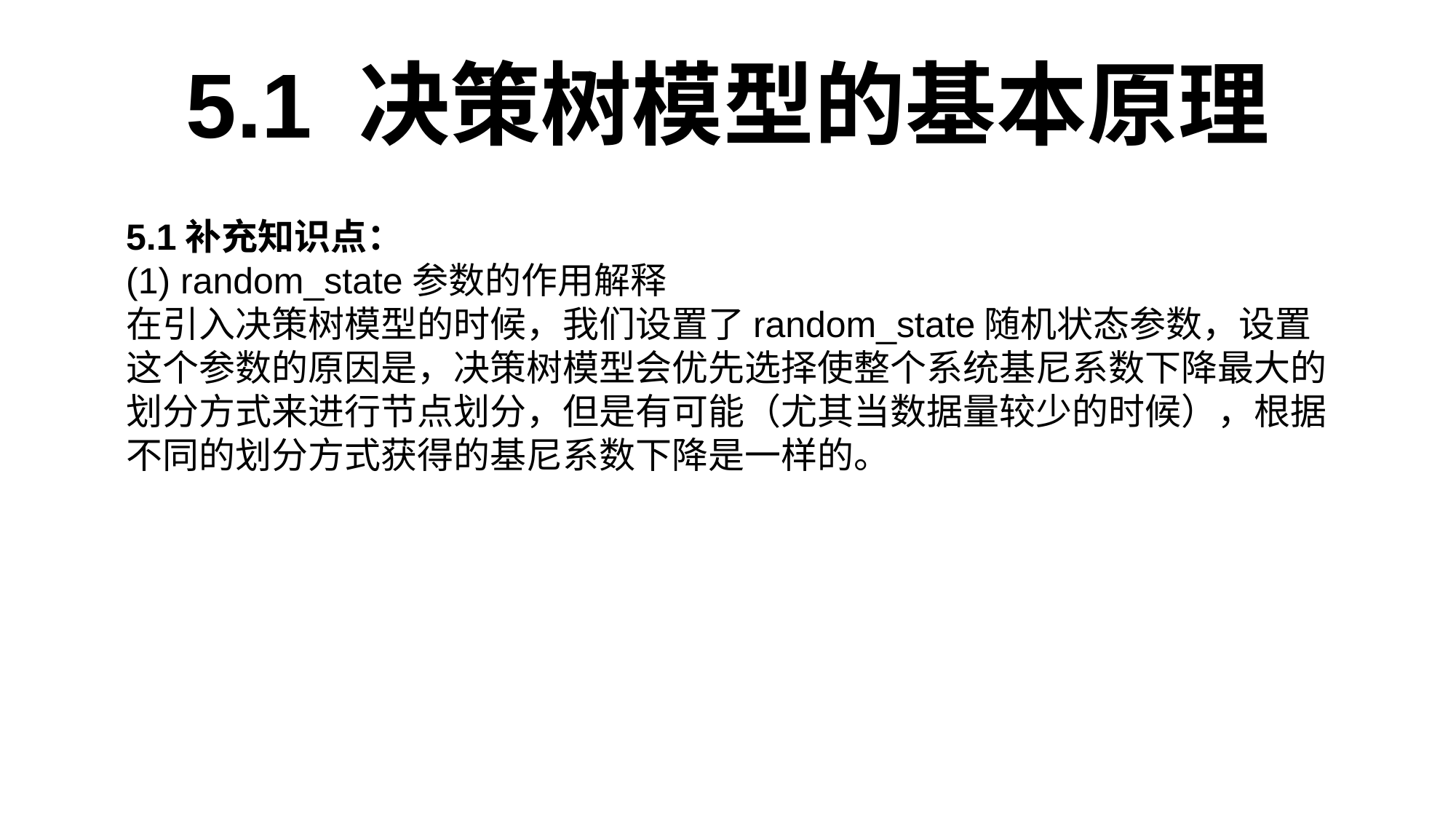

5.1 决策树模型的基本原理
5.1补充知识点：
(1) random_state参数的作用解释
在引入决策树模型的时候，我们设置了random_state随机状态参数，设置这个参数的原因是，决策树模型会优先选择使整个系统基尼系数下降最大的划分方式来进行节点划分，但是有可能（尤其当数据量较少的时候），根据不同的划分方式获得的基尼系数下降是一样的。